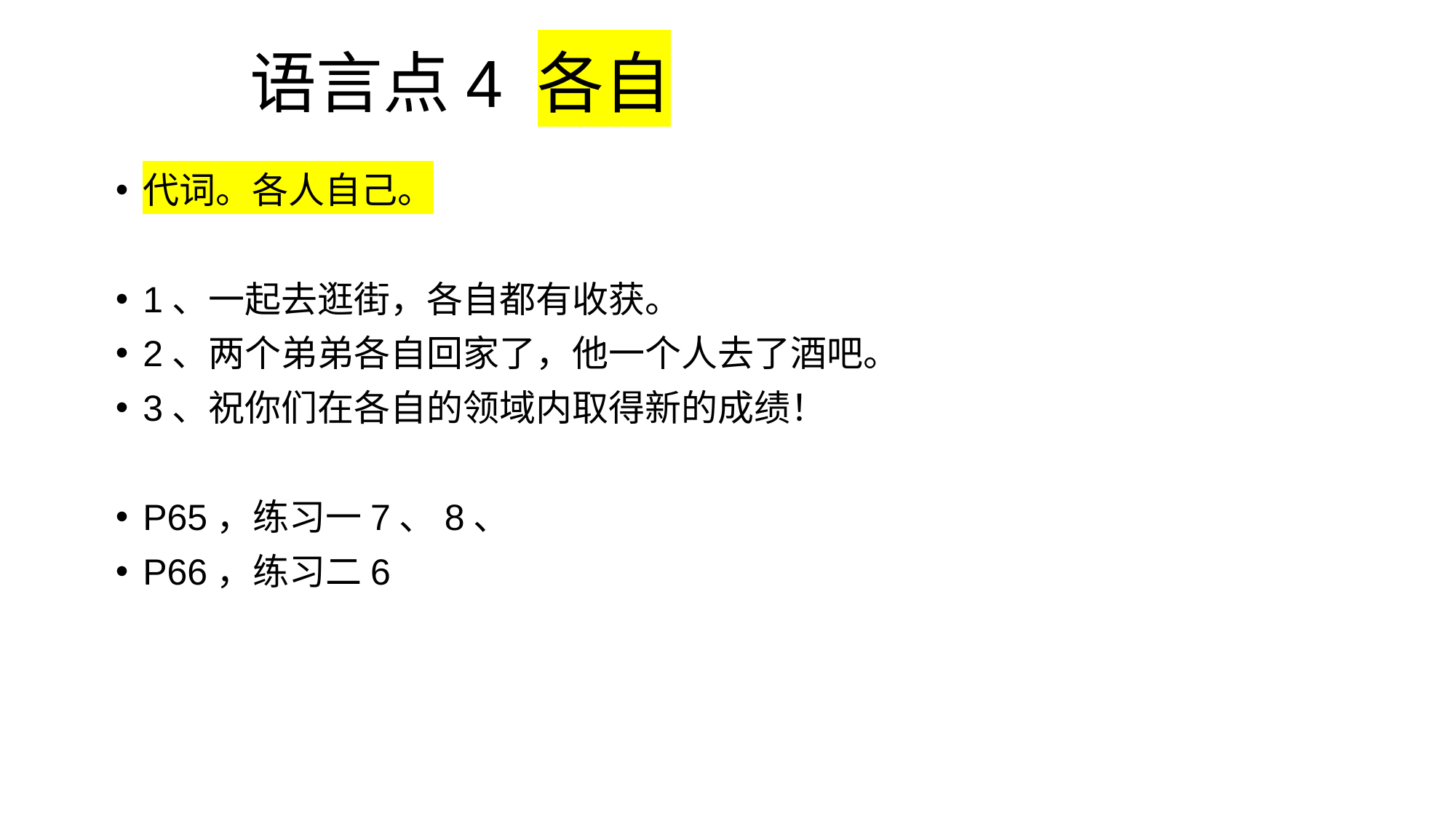

# 语言点4 各自
代词。各人自己。

1、一起去逛街，各自都有收获。
2、两个弟弟各自回家了，他一个人去了酒吧。
3、祝你们在各自的领域内取得新的成绩！

P65，练习一7、8、
P66，练习二6